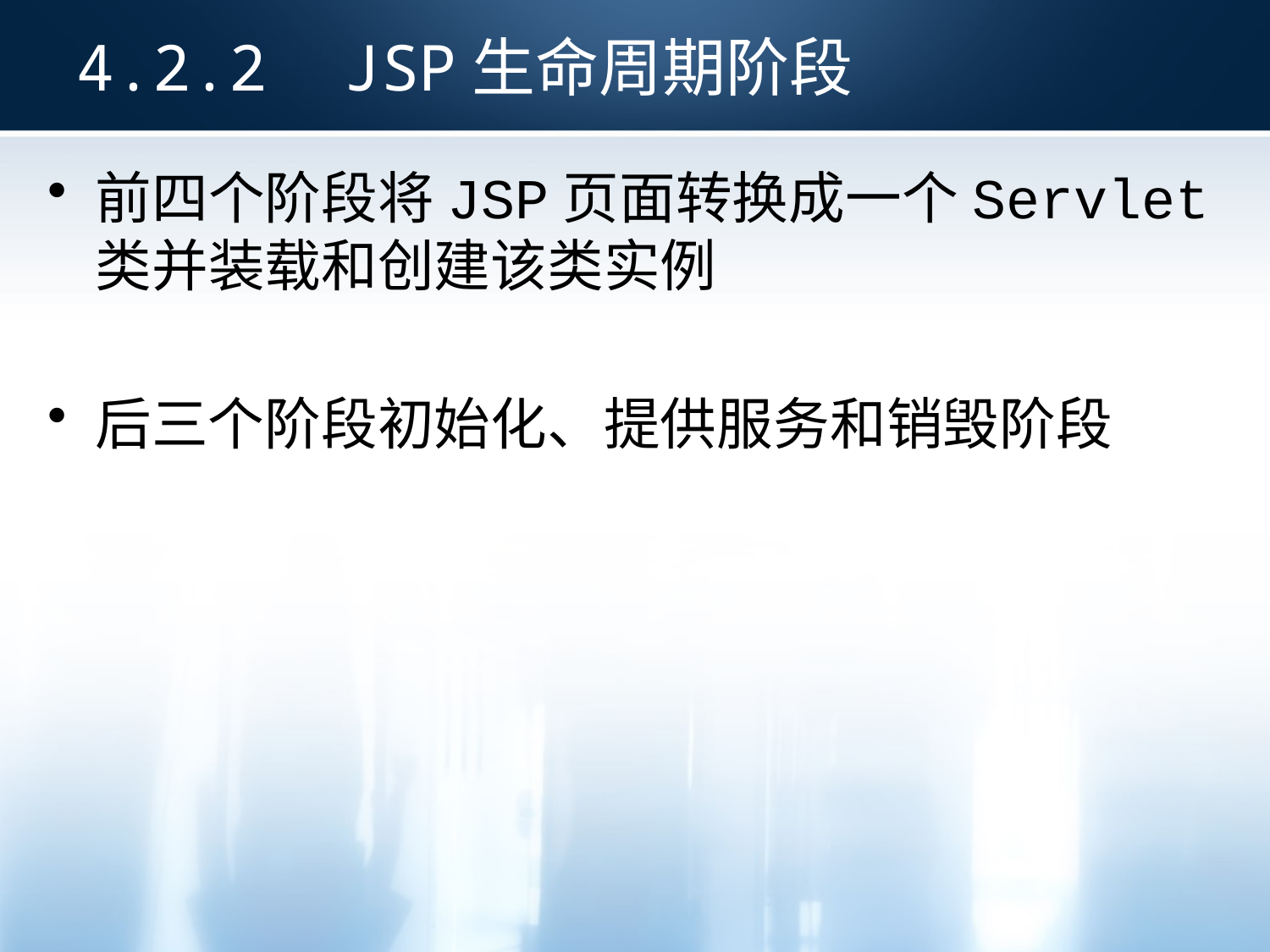

4.2.2  JSP生命周期阶段
前四个阶段将JSP页面转换成一个Servlet类并装载和创建该类实例

后三个阶段初始化、提供服务和销毁阶段